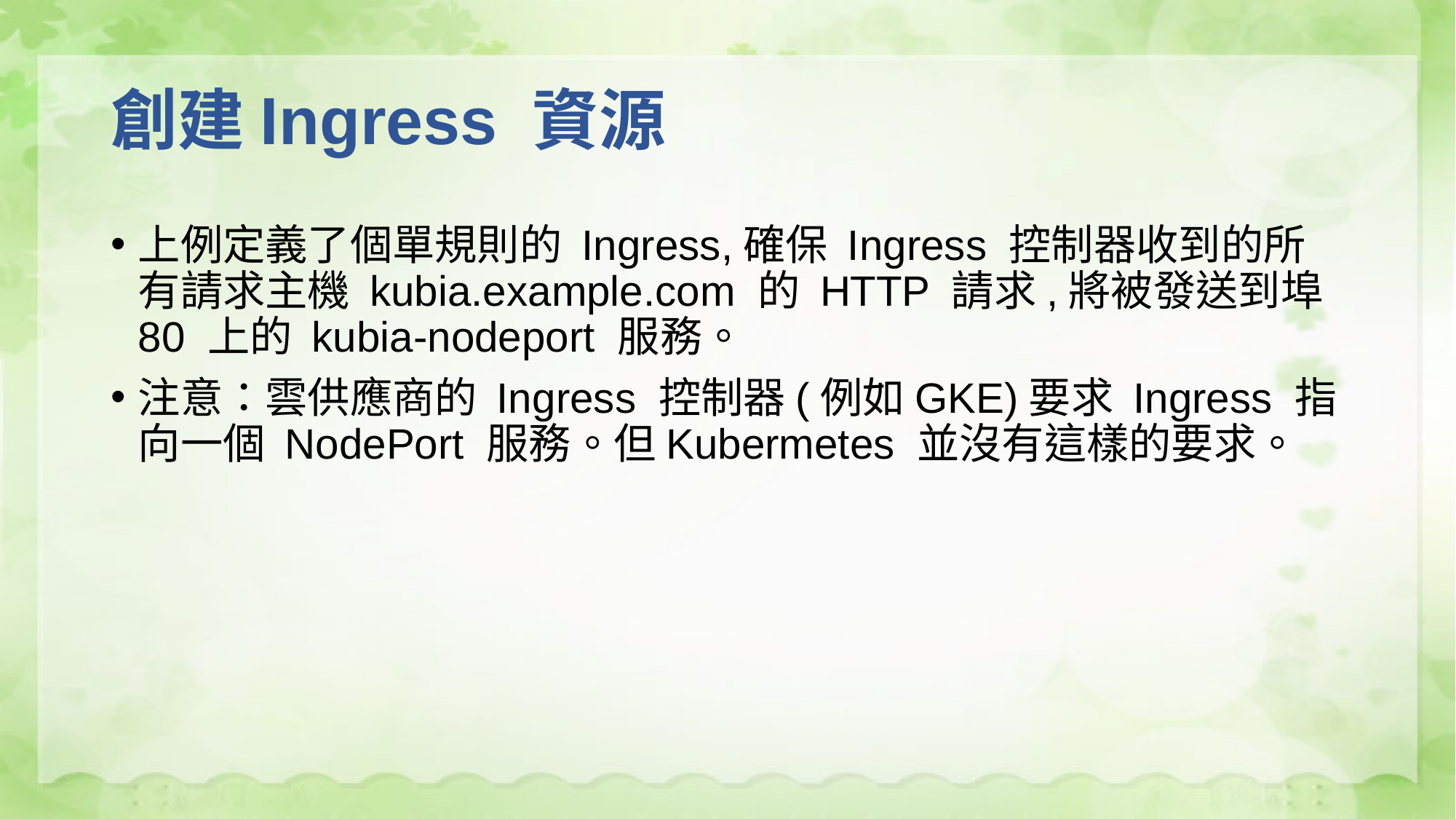

# 創建Ingress 資源
上例定義了個單規則的 Ingress,確保 Ingress 控制器收到的所有請求主機 kubia.example.com 的 HTTP 請求,將被發送到埠 80 上的 kubia-nodeport 服務。
注意：雲供應商的 Ingress 控制器(例如GKE)要求 Ingress 指向一個 NodePort 服務。但Kubermetes 並沒有這樣的要求。